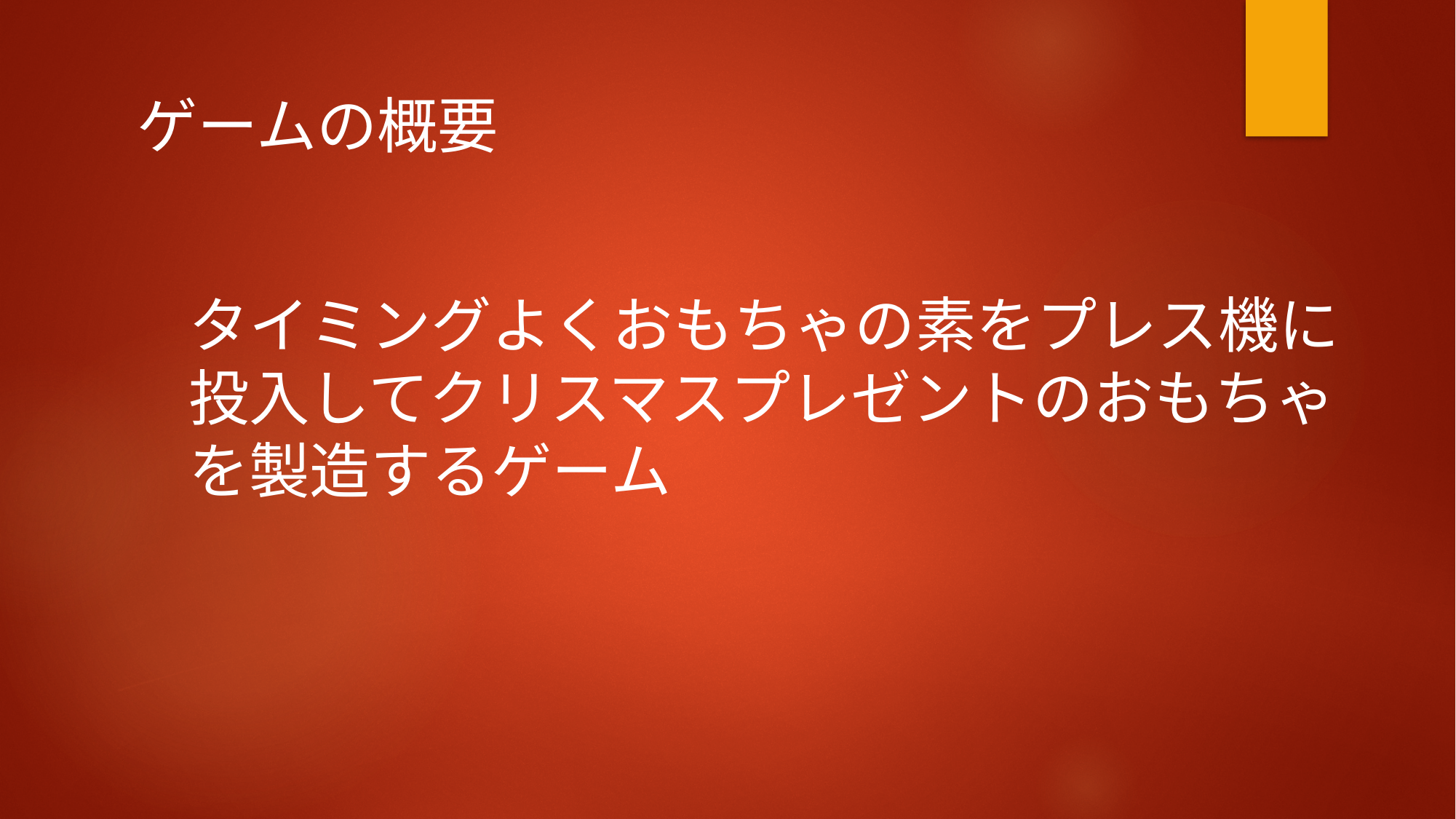

ゲームの概要
タイミングよくおもちゃの素をプレス機に
投入してクリスマスプレゼントのおもちゃ
を製造するゲーム